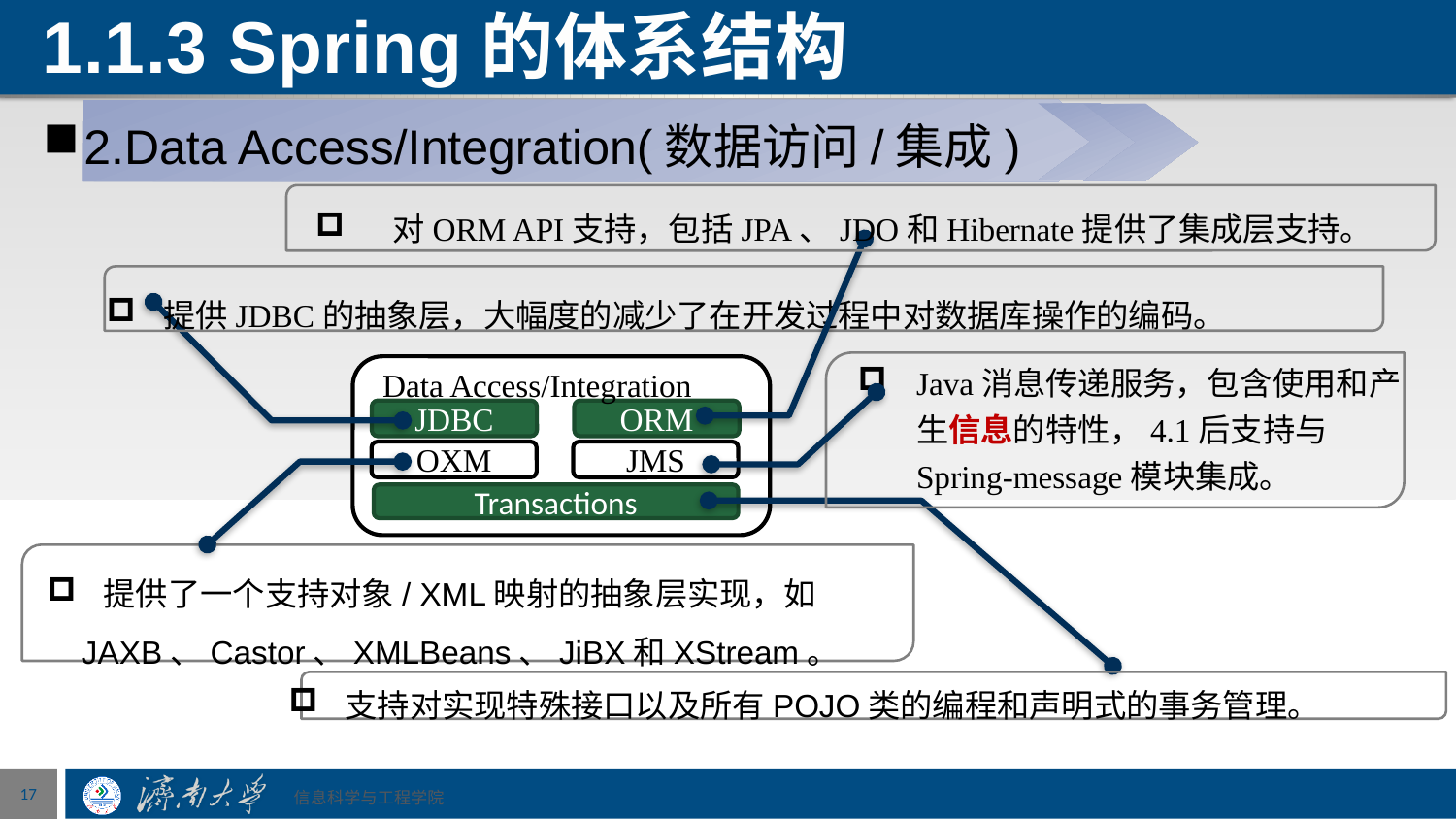

# 1.1.3 Spring的体系结构

2.Data Access/Integration(数据访问/集成)
  对ORM API支持，包括JPA、JDO和Hibernate提供了集成层支持。

  提供JDBC的抽象层，大幅度的减少了在开发过程中对数据库操作的编码。

Java消息传递服务，包含使用和产生信息的特性，4.1后支持与Spring-message模块集成。

Data Access/Integration
JDBC
ORM
OXM
JMS
Transactions

  提供了一个支持对象/ XML映射的抽象层实现，如JAXB、Castor、XMLBeans、JiBX和XStream。

  支持对实现特殊接口以及所有POJO类的编程和声明式的事务管理。